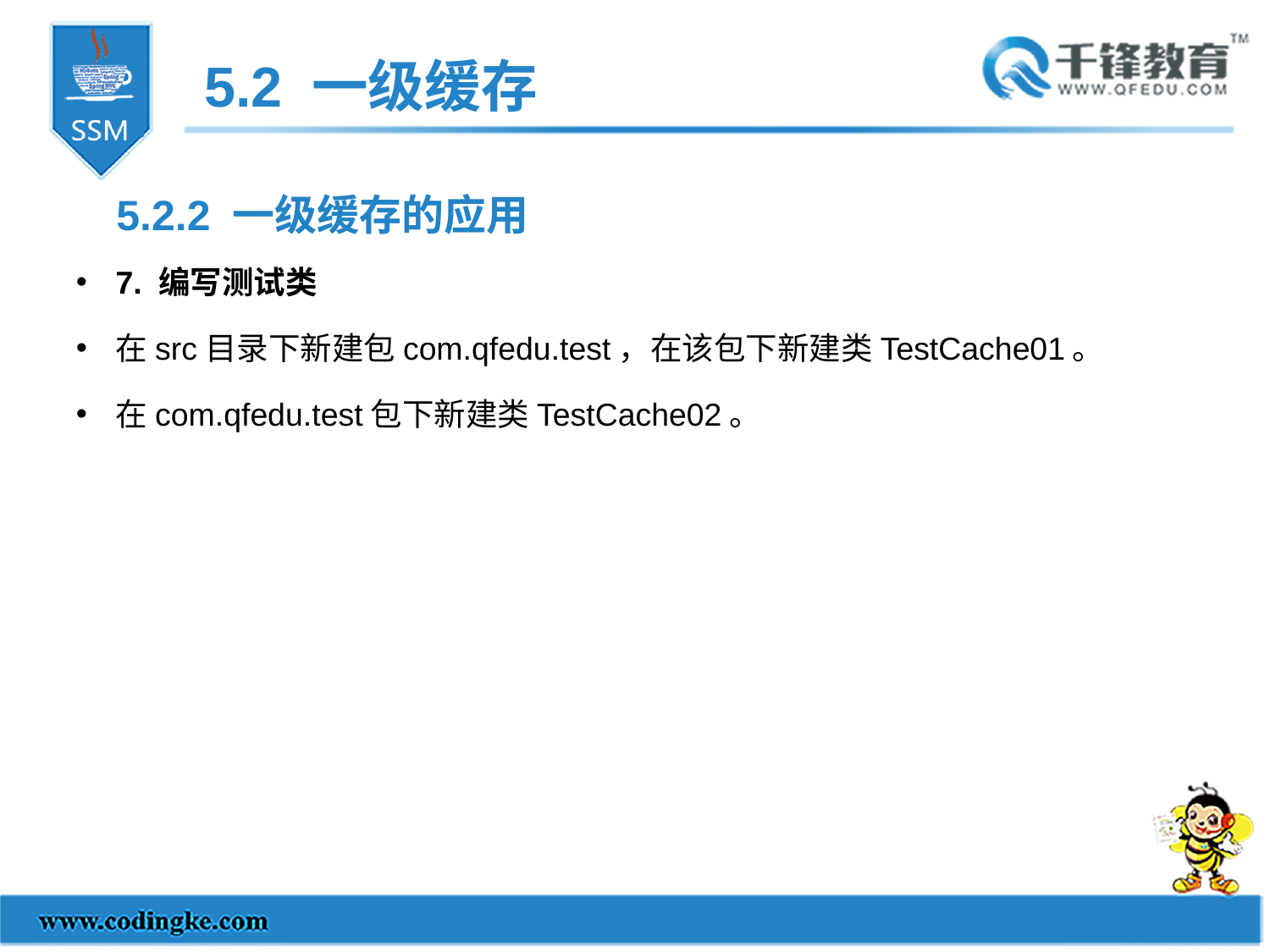

5.2 一级缓存
5.2.2 一级缓存的应用
7. 编写测试类
在src目录下新建包com.qfedu.test，在该包下新建类TestCache01。
在com.qfedu.test包下新建类TestCache02。